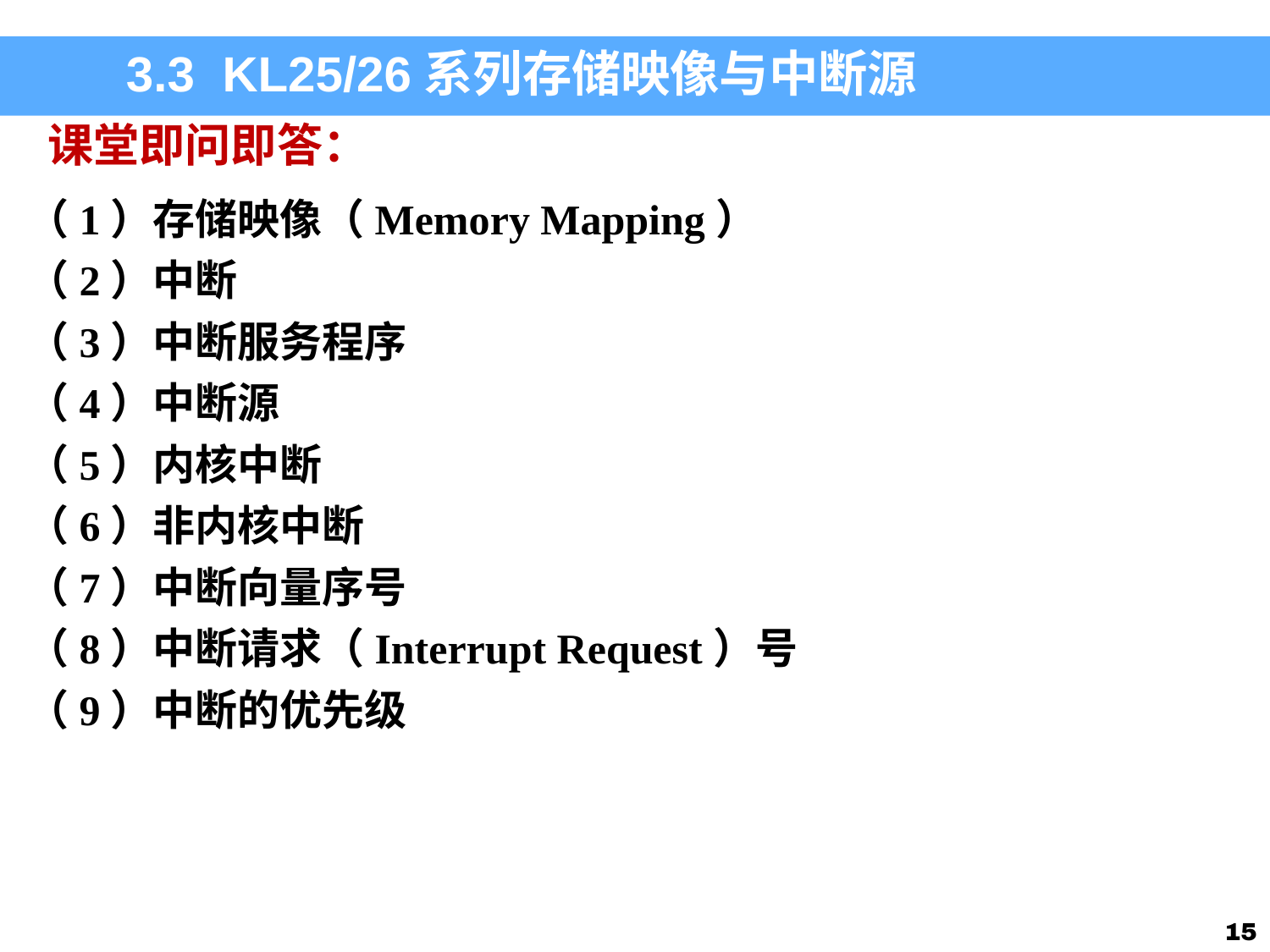

3.3  KL25/26系列存储映像与中断源
课堂即问即答：
（1）存储映像（Memory Mapping）
（2）中断
（3）中断服务程序
（4）中断源
（5）内核中断
（6）非内核中断
（7）中断向量序号
（8）中断请求（Interrupt Request）号
（9）中断的优先级
15